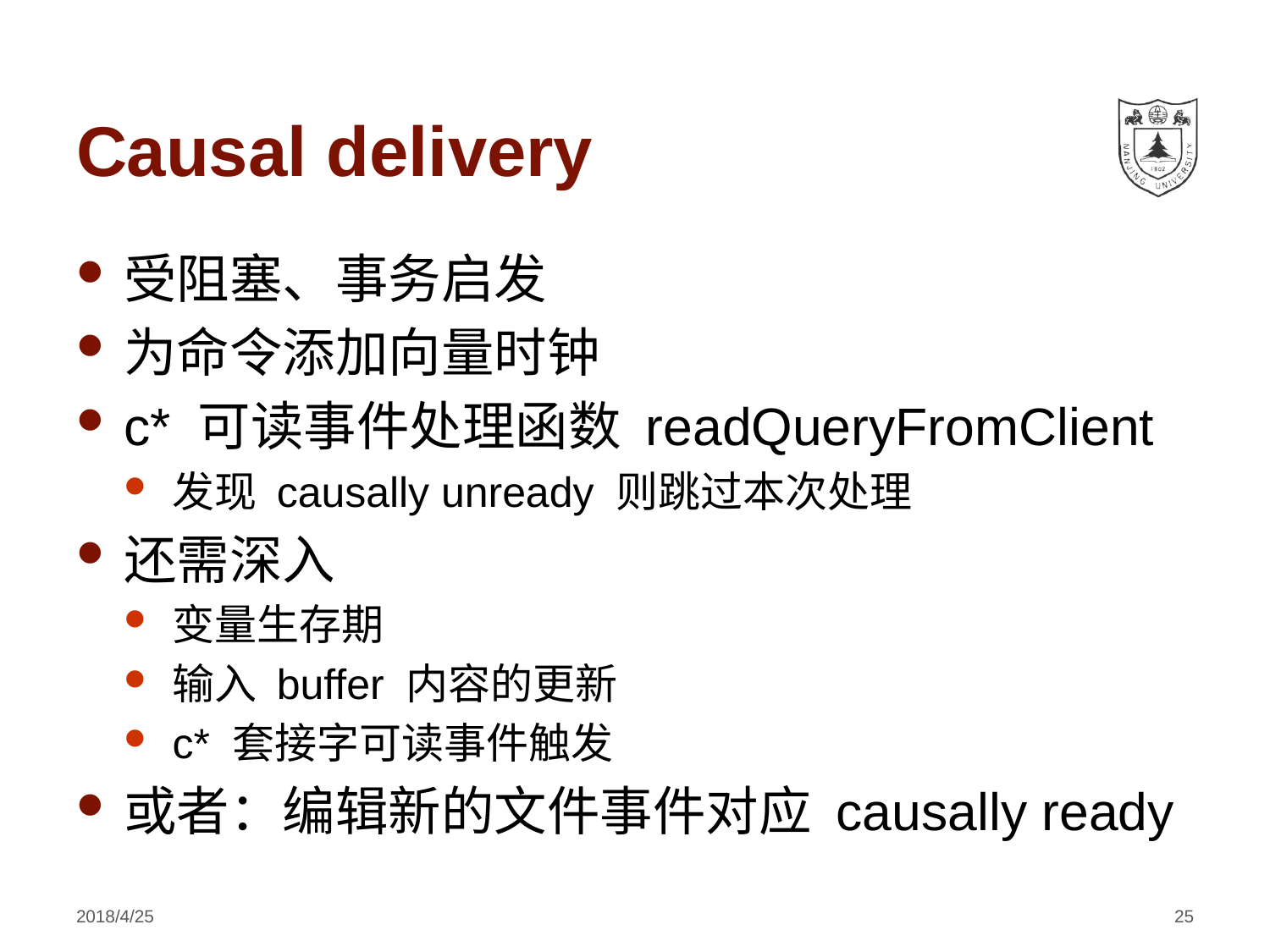

# Causal delivery
受阻塞、事务启发
为命令添加向量时钟
c* 可读事件处理函数 readQueryFromClient
发现 causally unready 则跳过本次处理
还需深入
变量生存期
输入 buffer 内容的更新
c* 套接字可读事件触发
或者：编辑新的文件事件对应 causally ready
2018/4/25

25